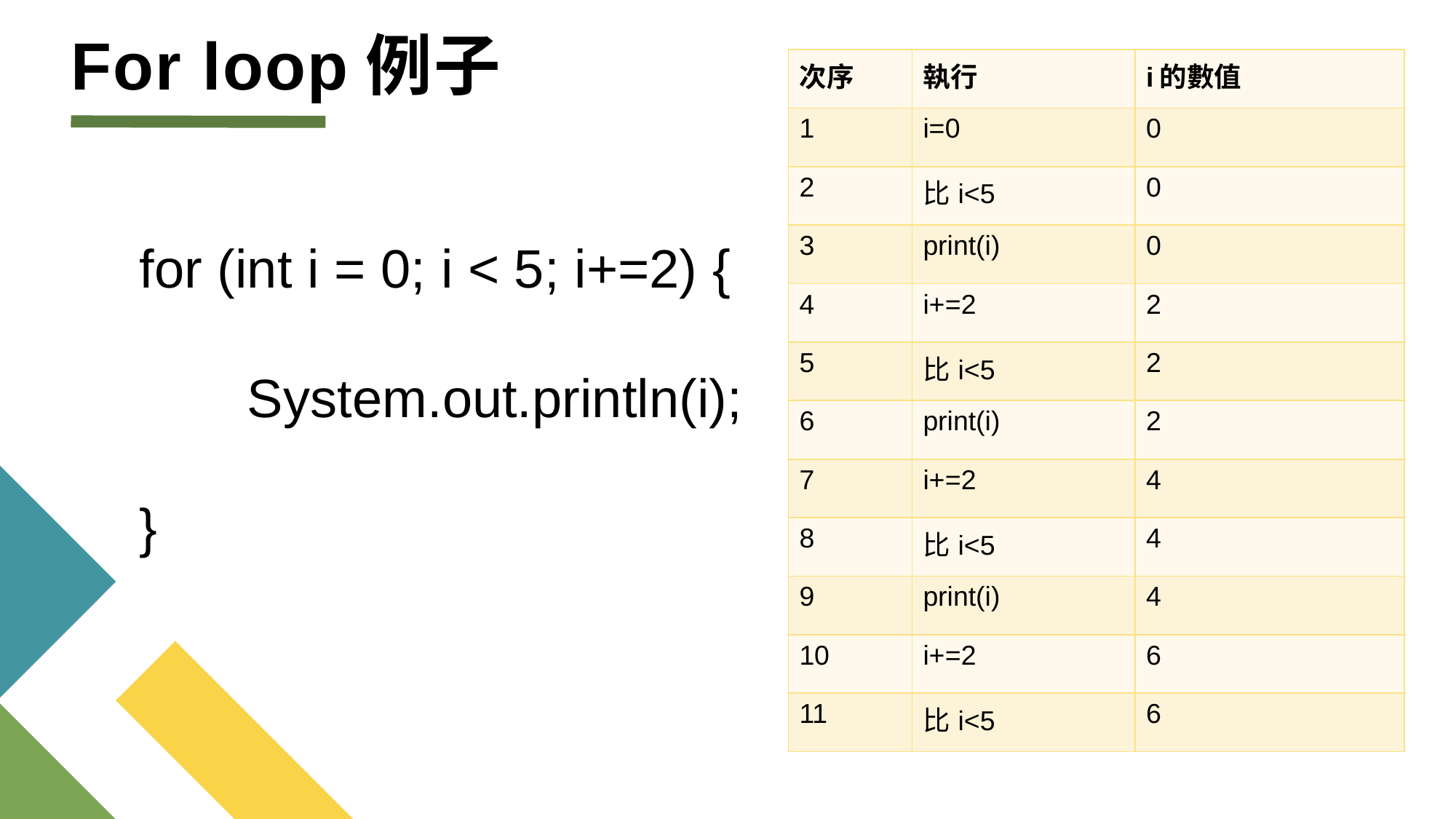

# For loop例子
| 次序 | 執行 | i的數值 |
| --- | --- | --- |
| 1 | i=0 | 0 |
| 2 | 比i<5 | 0 |
| 3 | print(i) | 0 |
| 4 | i+=2 | 2 |
| 5 | 比i<5 | 2 |
| 6 | print(i) | 2 |
| 7 | i+=2 | 4 |
| 8 | 比i<5 | 4 |
| 9 | print(i) | 4 |
| 10 | i+=2 | 6 |
| 11 | 比i<5 | 6 |
for (int i = 0; i < 5; i+=2) { 	System.out.println(i);
}